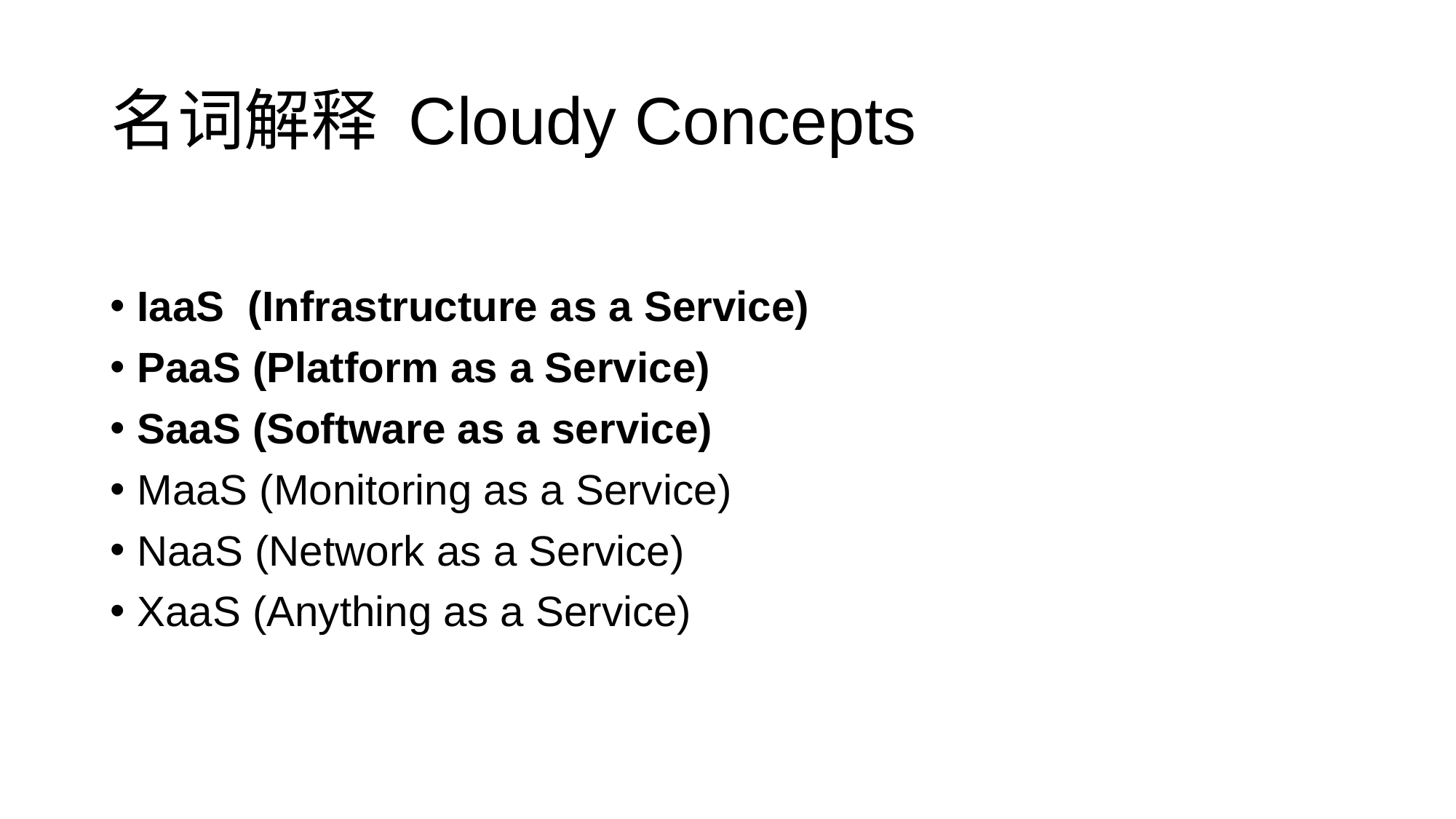

# 名词解释 Cloudy Concepts
IaaS  (Infrastructure as a Service)
PaaS (Platform as a Service)
SaaS (Software as a service)
MaaS (Monitoring as a Service)
NaaS (Network as a Service)
XaaS (Anything as a Service)